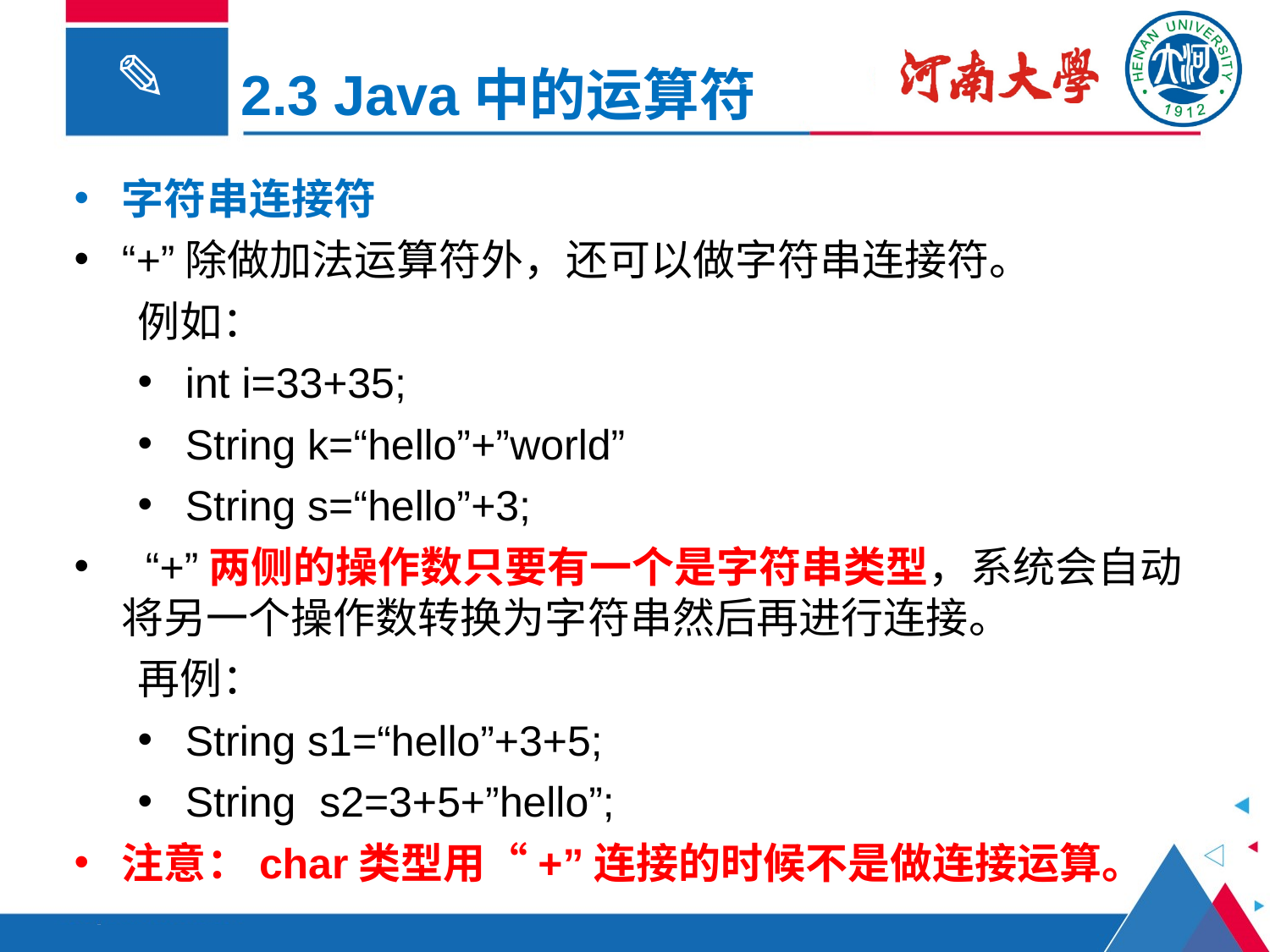

2.3 Java中的运算符
字符串连接符
“+”除做加法运算符外，还可以做字符串连接符。
例如：
int i=33+35;
String k=“hello”+”world”
String s=“hello”+3;
  “+”两侧的操作数只要有一个是字符串类型，系统会自动将另一个操作数转换为字符串然后再进行连接。
再例：
String s1=“hello”+3+5;
String  s2=3+5+”hello”;
注意：char类型用“+”连接的时候不是做连接运算。